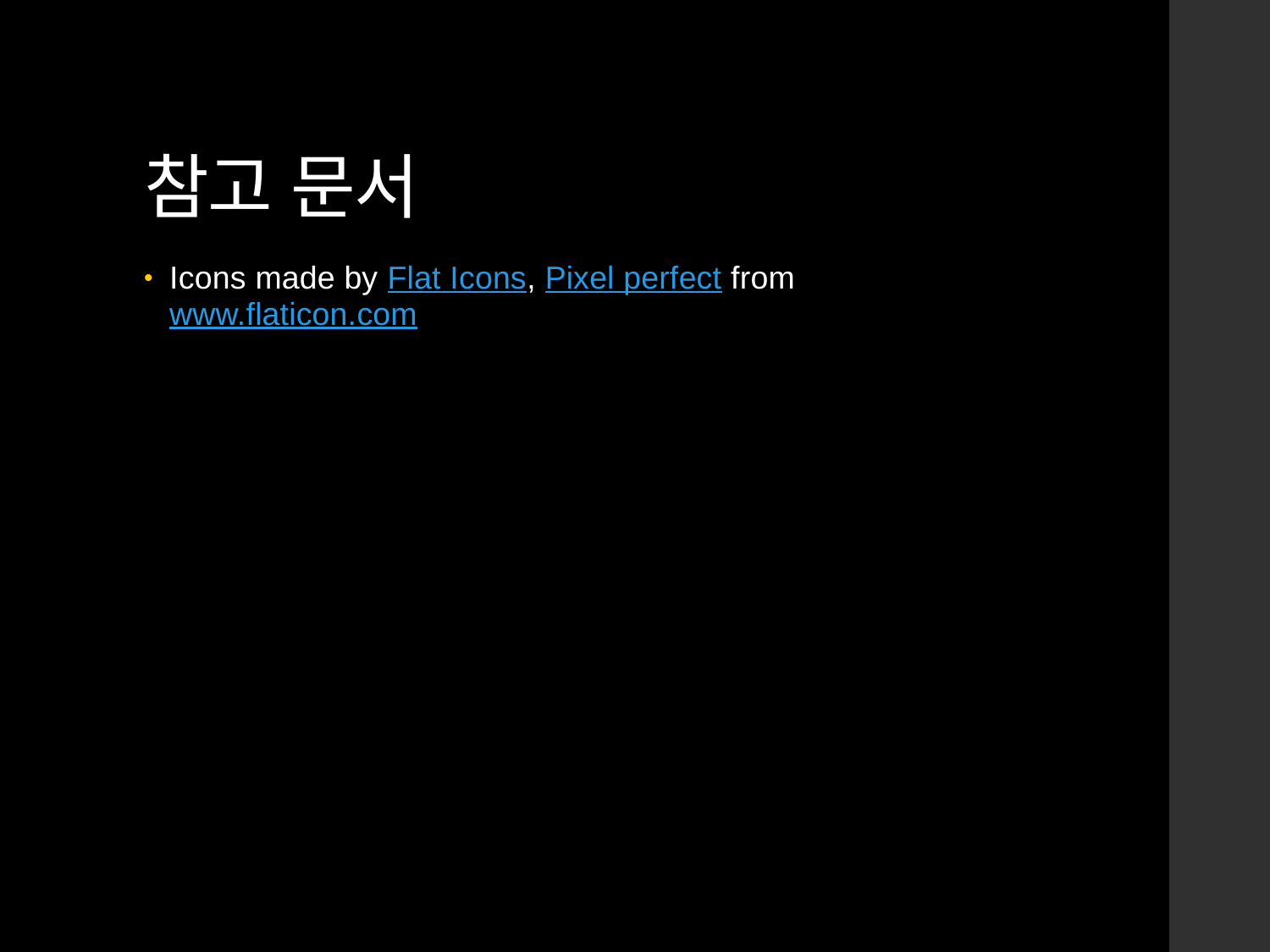

# 참고 문서
Icons made by Flat Icons, Pixel perfect from www.flaticon.com